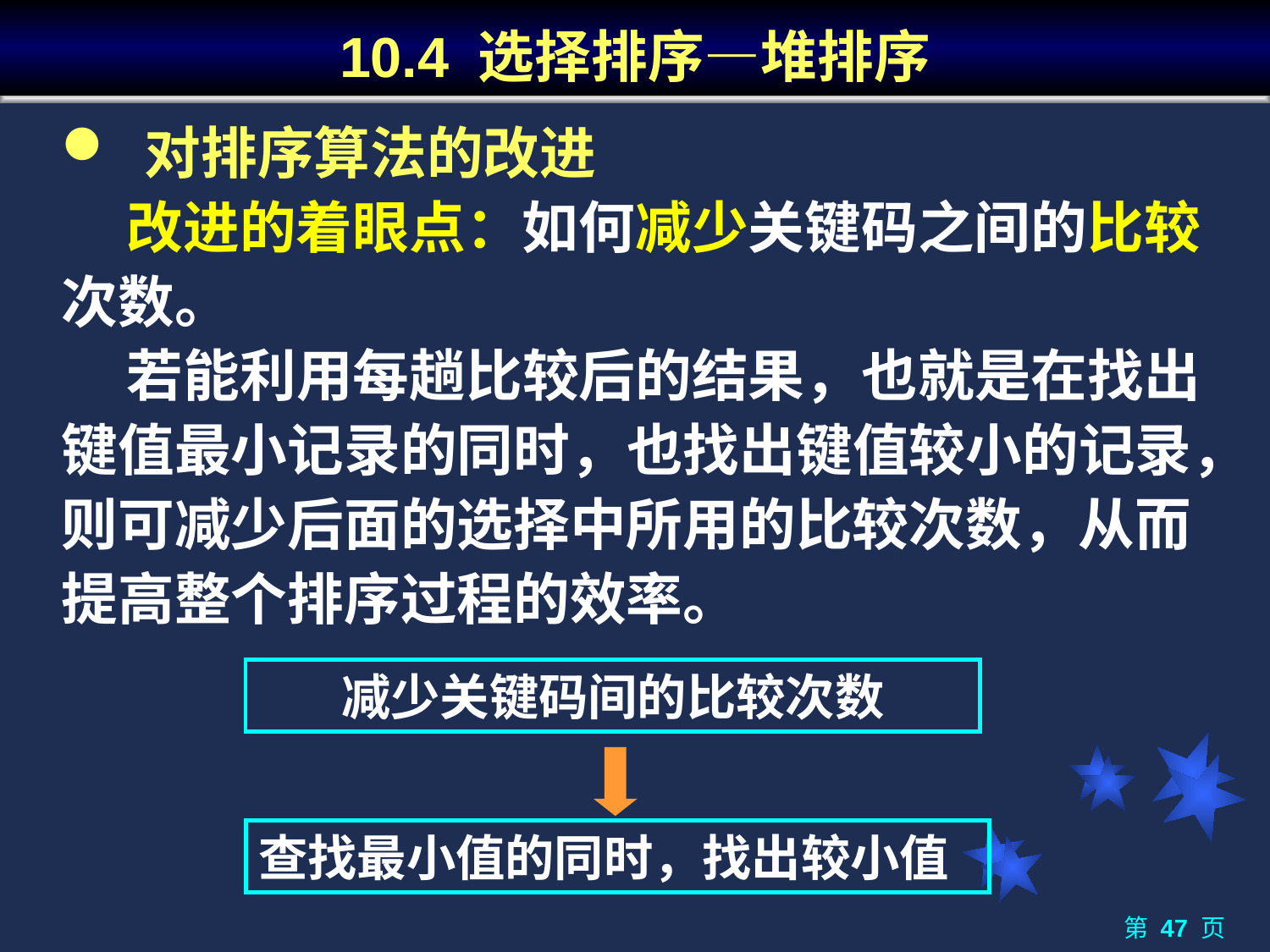

# 10.4 选择排序—堆排序
 对排序算法的改进
    改进的着眼点：如何减少关键码之间的比较次数。
    若能利用每趟比较后的结果，也就是在找出键值最小记录的同时，也找出键值较小的记录，则可减少后面的选择中所用的比较次数，从而提高整个排序过程的效率。
减少关键码间的比较次数

查找最小值的同时，找出较小值
第 47 页